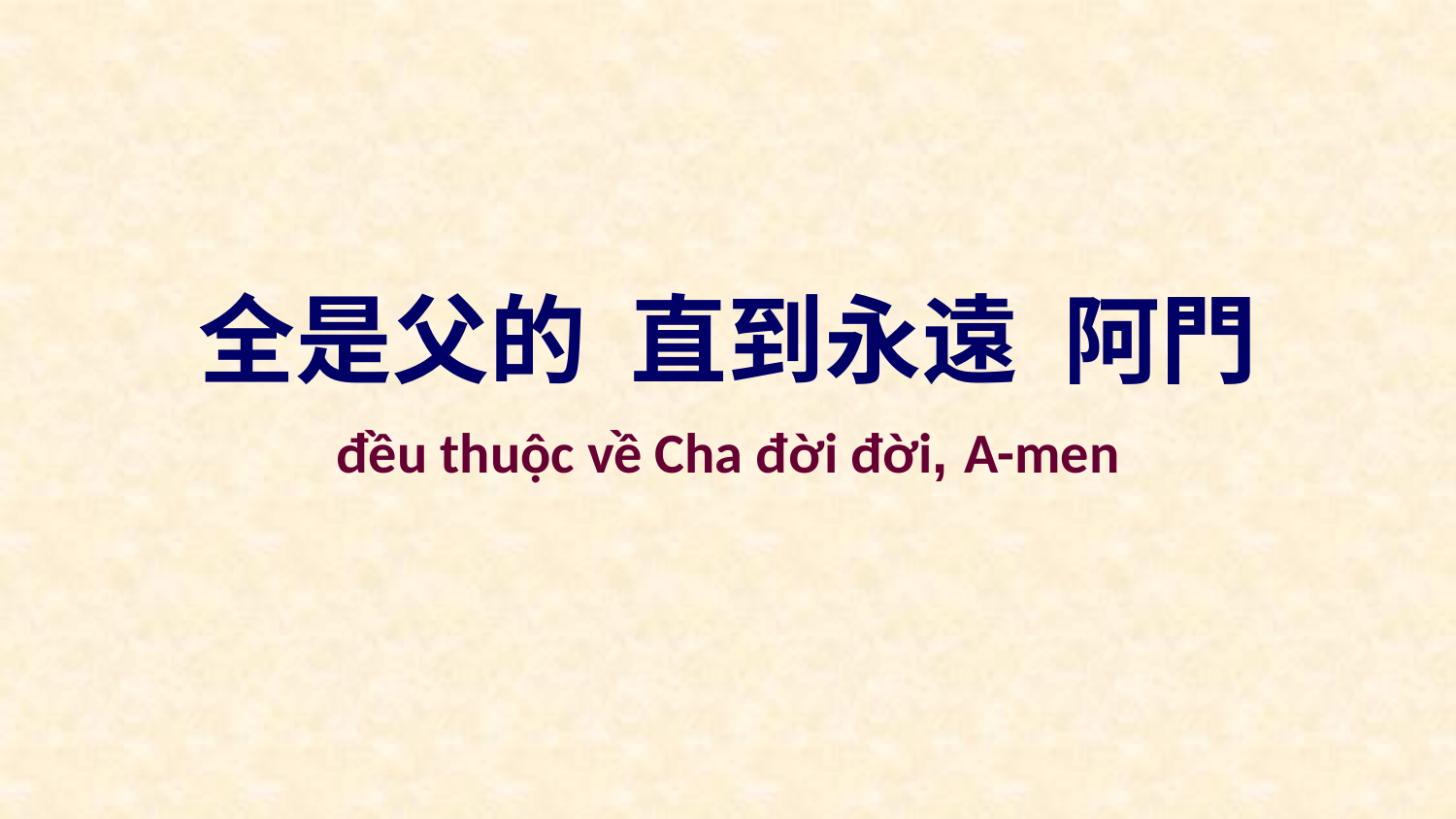

全是父的  直到永遠  阿門
đều thuộc về Cha đời đời, A-men